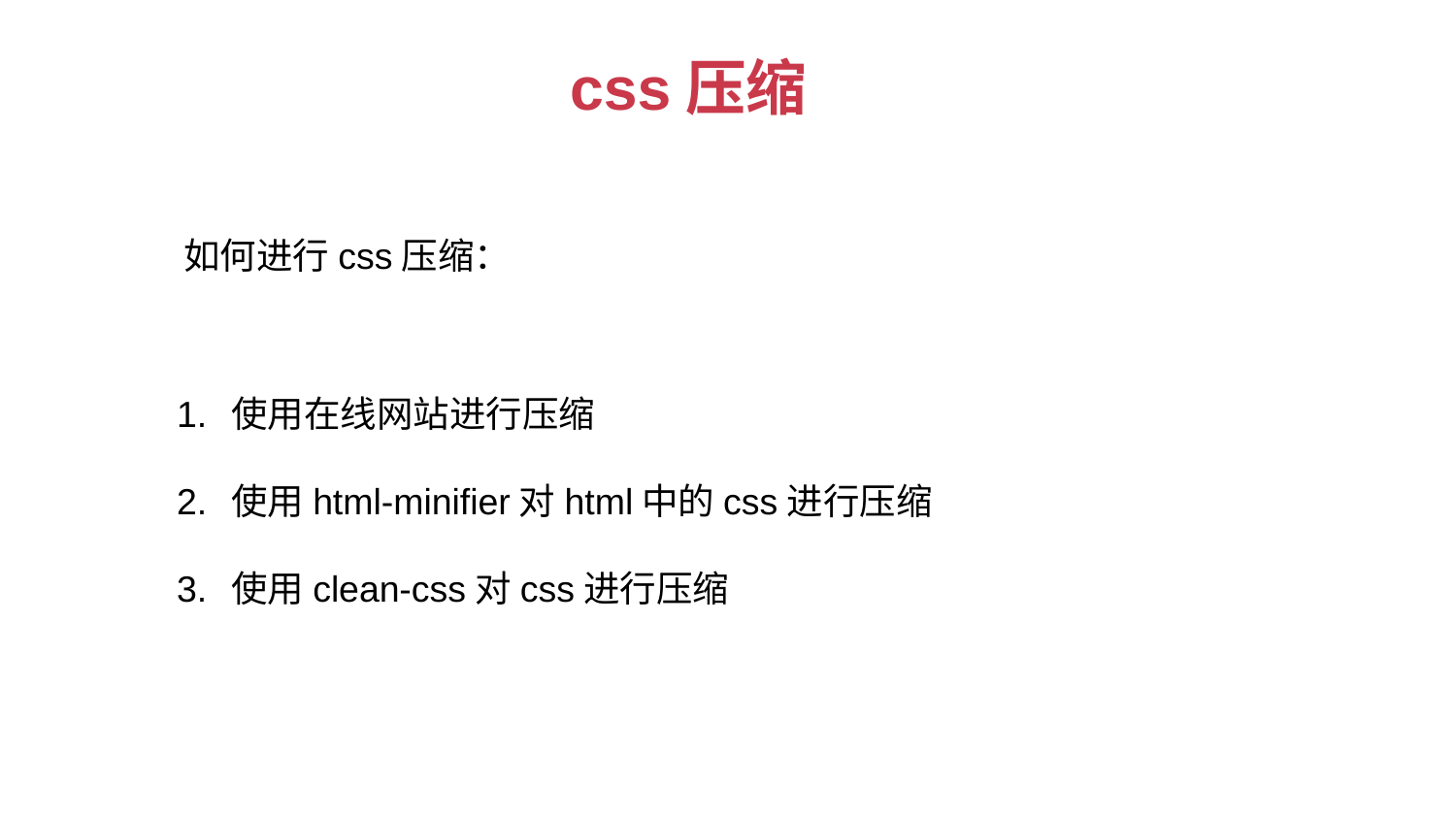

css压缩
如何进行css压缩：
使用在线网站进行压缩
使用html-minifier对html中的css进行压缩
使用clean-css对css进行压缩